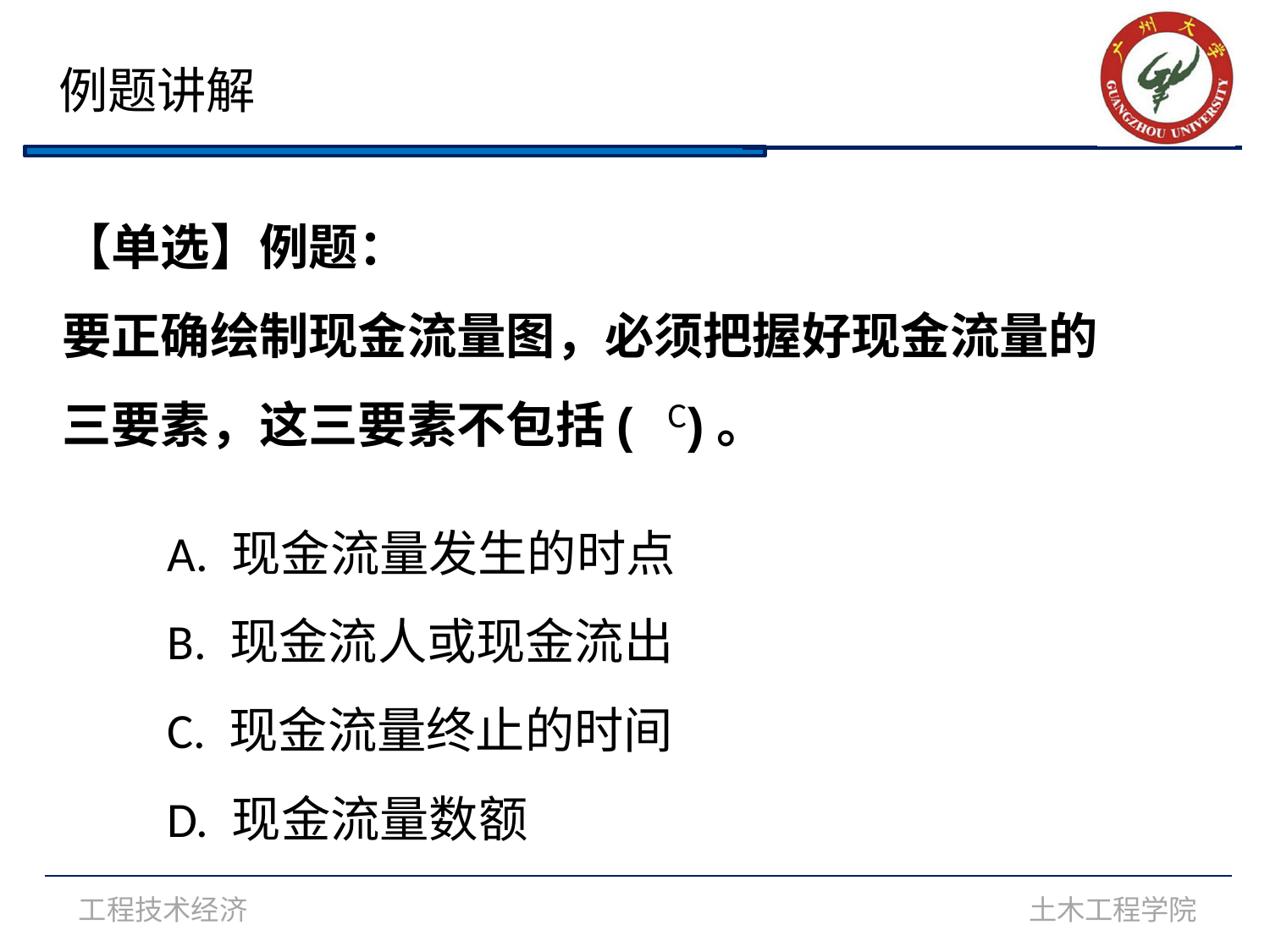

例题讲解
【单选】例题：
要正确绘制现金流量图，必须把握好现金流量的三要素，这三要素不包括(    )。
C
A. 现金流量发生的时点
B. 现金流人或现金流出
C. 现金流量终止的时间
D. 现金流量数额